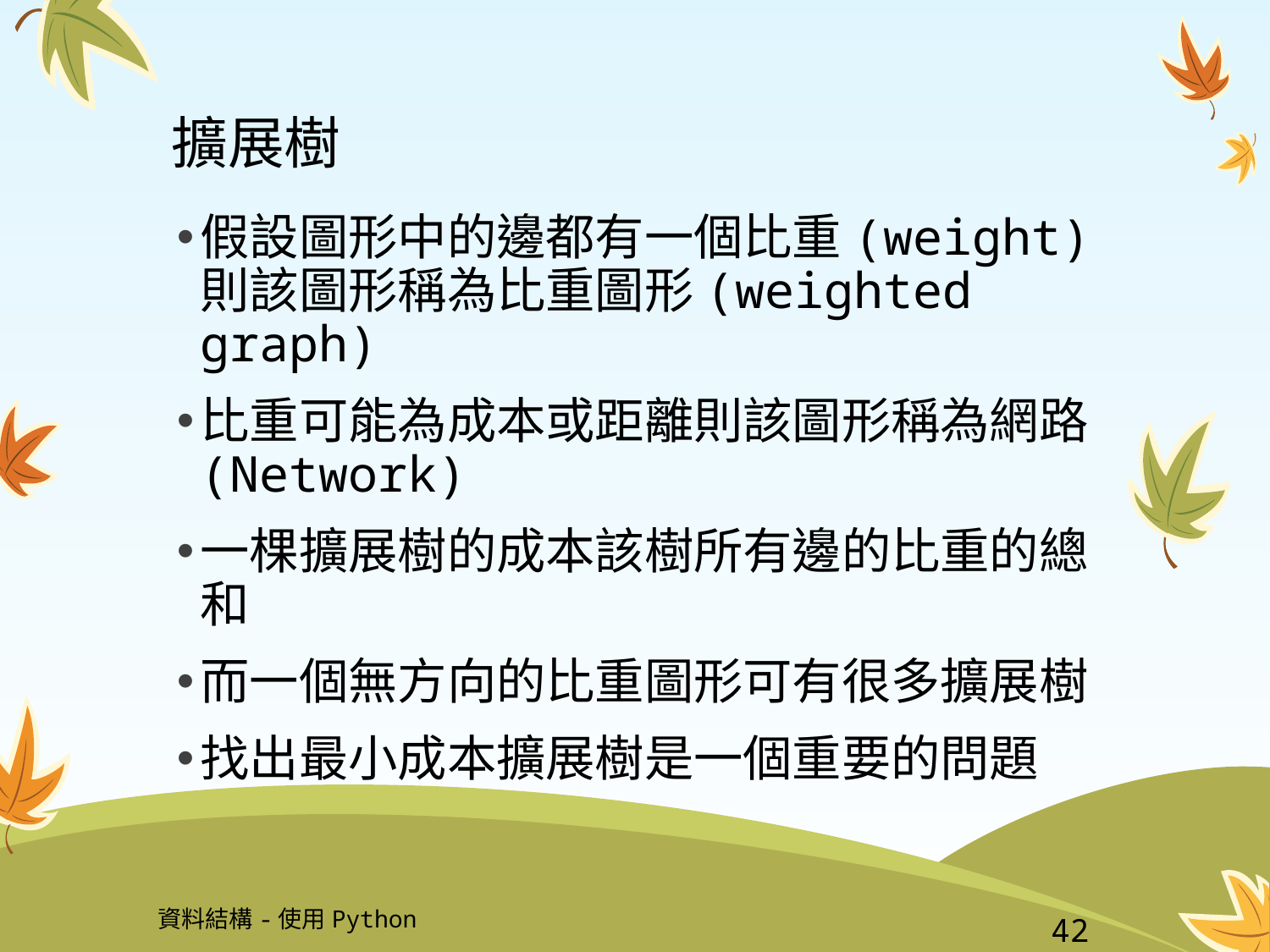

# 擴展樹
假設圖形中的邊都有一個比重(weight)則該圖形稱為比重圖形(weighted graph)
比重可能為成本或距離則該圖形稱為網路(Network)
一棵擴展樹的成本該樹所有邊的比重的總和
而一個無方向的比重圖形可有很多擴展樹
找出最小成本擴展樹是一個重要的問題
資料結構-使用Python
42